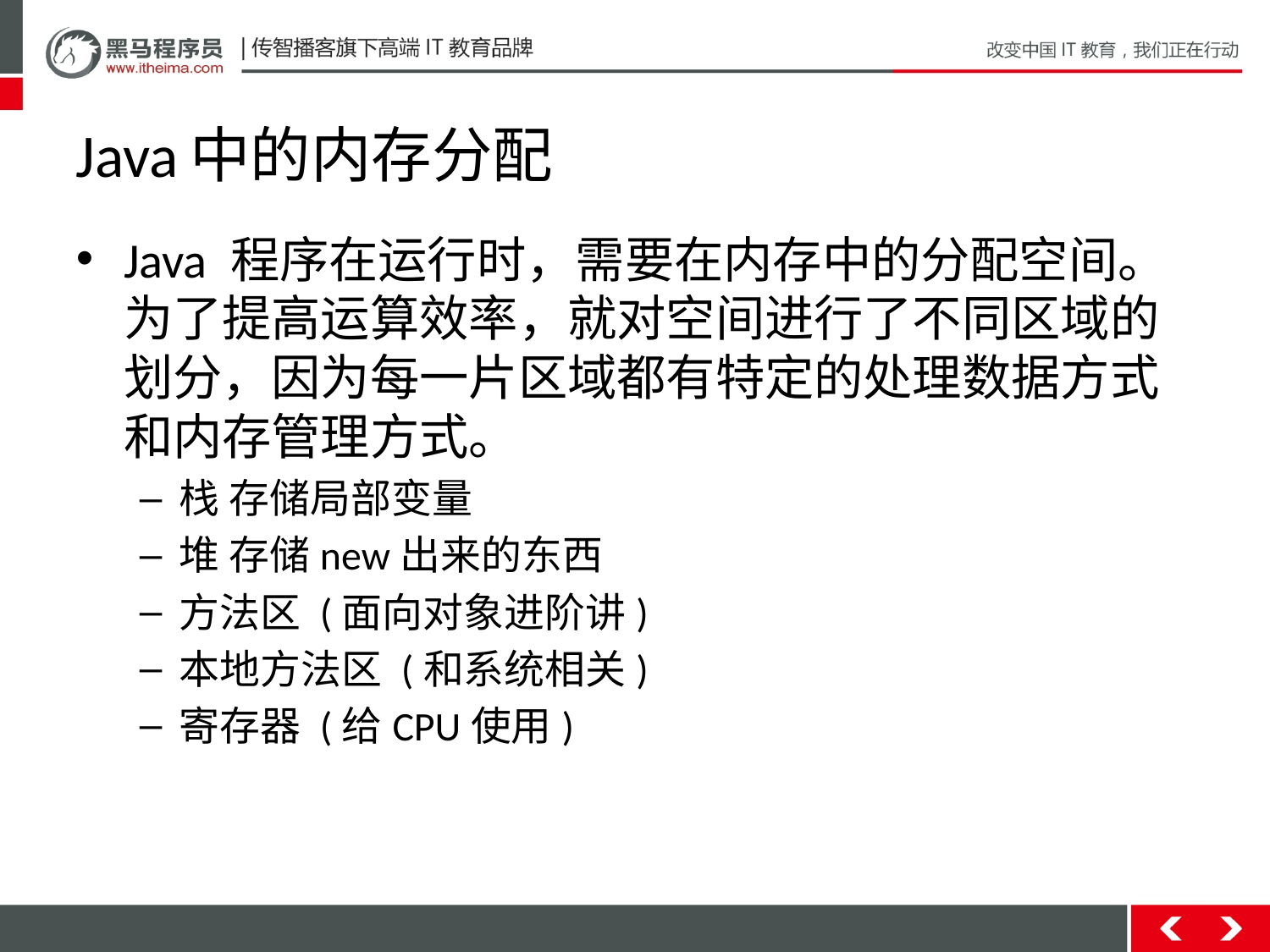

# Java中的内存分配
Java 程序在运行时，需要在内存中的分配空间。为了提高运算效率，就对空间进行了不同区域的划分，因为每一片区域都有特定的处理数据方式和内存管理方式。
栈 存储局部变量
堆 存储new出来的东西
方法区 (面向对象进阶讲)
本地方法区 (和系统相关)
寄存器 (给CPU使用)